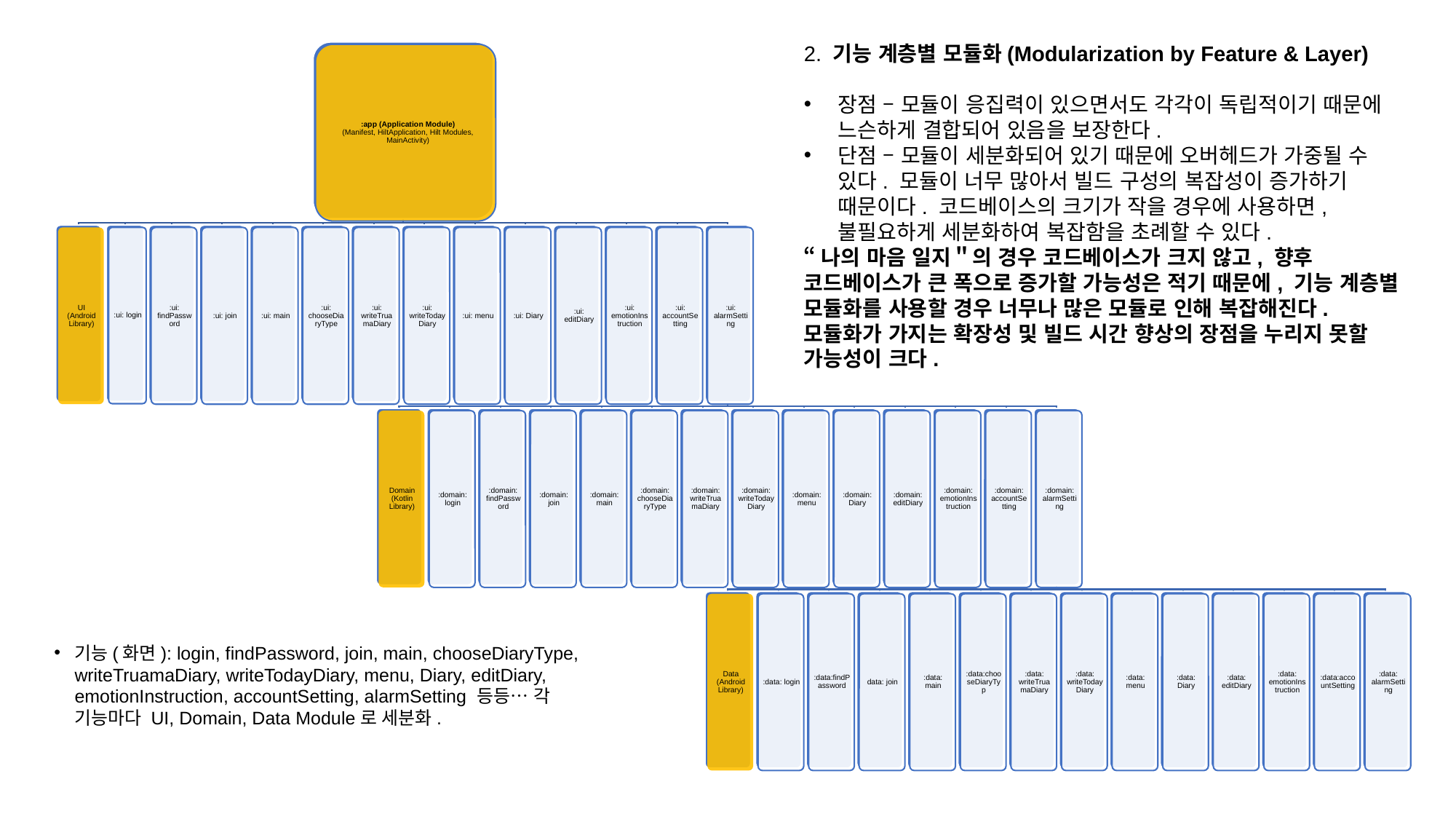

:app (Application Module)
(Manifest, HiltApplication, Hilt Modules, MainActivity)
UI (Android Library)
:ui: login
:ui: findPassword
:ui: join
:ui: main
:ui: chooseDiaryType
:ui: writeTruamaDiary
:ui: writeTodayDiary
:ui: menu
:ui: Diary
:ui: editDiary
:ui: emotionInstruction
:ui: accountSetting
:ui: alarmSetting
Domain (Kotlin Library)
:domain: login
:domain: findPassword
:domain: join
:domain: main
:domain: chooseDiaryType
:domain: writeTruamaDiary
:domain: writeTodayDiary
:domain: menu
:domain: Diary
:domain: editDiary
:domain: emotionInstruction
:domain: accountSetting
:domain: alarmSetting
Data (Android Library)
:data: login
:data:findPassword
data: join
:data: main
:data:chooseDiaryTyp
:data: writeTruamaDiary
:data: writeTodayDiary
:data: menu
:data: Diary
:data: editDiary
:data: emotionInstruction
:data:accountSetting
:data: alarmSetting
2. 기능 계층별 모듈화(Modularization by Feature & Layer)

장점 – 모듈이 응집력이 있으면서도 각각이 독립적이기 때문에 느슨하게 결합되어 있음을 보장한다.
단점 – 모듈이 세분화되어 있기 때문에 오버헤드가 가중될 수 있다. 모듈이 너무 많아서 빌드 구성의 복잡성이 증가하기 때문이다. 코드베이스의 크기가 작을 경우에 사용하면, 불필요하게 세분화하여 복잡함을 초례할 수 있다.
“나의 마음 일지＂의 경우 코드베이스가 크지 않고, 향후 코드베이스가 큰 폭으로 증가할 가능성은 적기 때문에, 기능 계층별 모듈화를 사용할 경우 너무나 많은 모듈로 인해 복잡해진다. 모듈화가 가지는 확장성 및 빌드 시간 향상의 장점을 누리지 못할 가능성이 크다.
기능(화면): login, findPassword, join, main, chooseDiaryType, writeTruamaDiary, writeTodayDiary, menu, Diary, editDiary, emotionInstruction, accountSetting, alarmSetting 등등… 각 기능마다 UI, Domain, Data Module로 세분화.